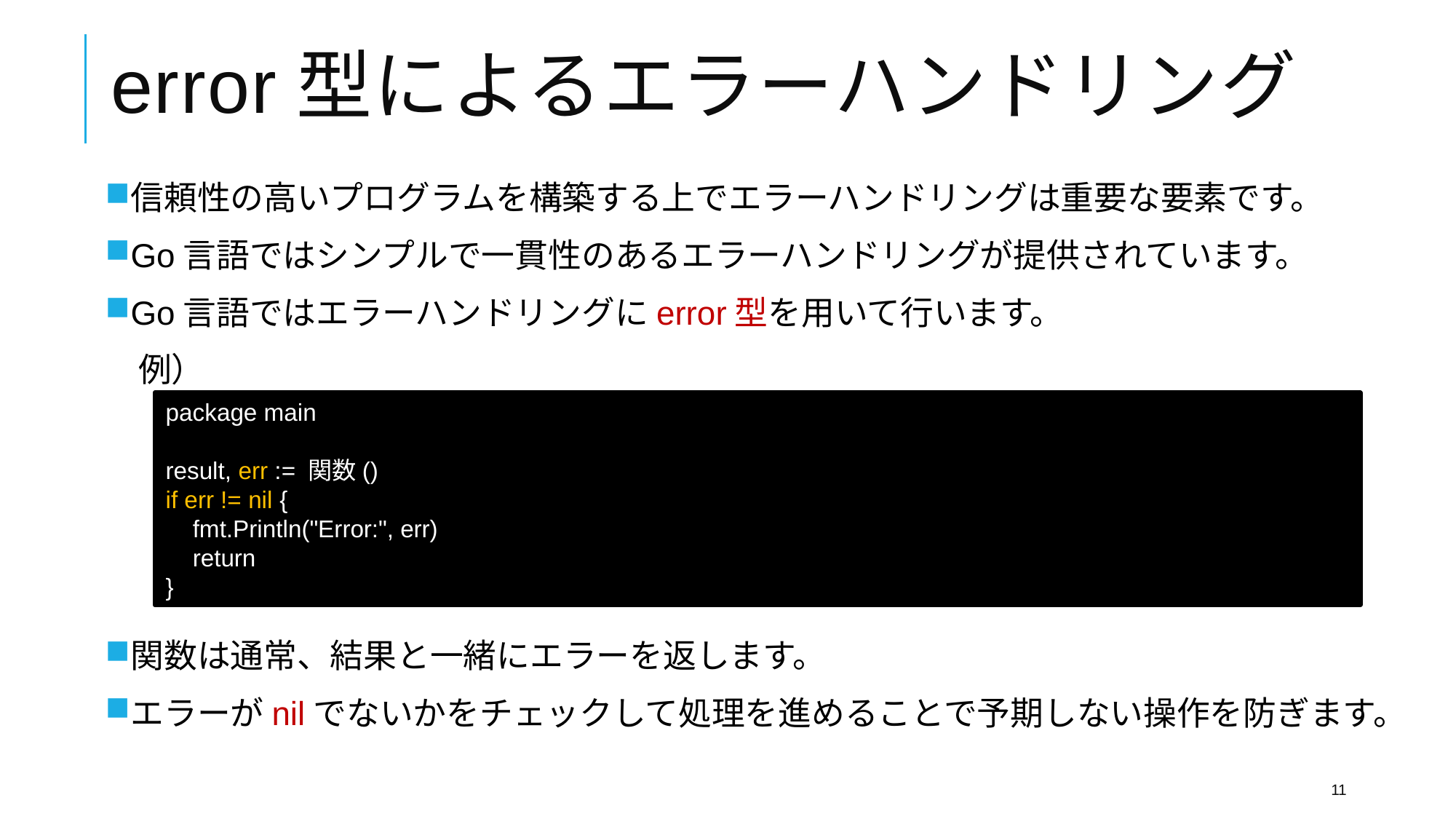

# error型によるエラーハンドリング
信頼性の高いプログラムを構築する上でエラーハンドリングは重要な要素です。
Go言語ではシンプルで一貫性のあるエラーハンドリングが提供されています。
Go言語ではエラーハンドリングにerror型を用いて行います。
　例）

関数は通常、結果と一緒にエラーを返します。
エラーがnilでないかをチェックして処理を進めることで予期しない操作を防ぎます。

package main
result, err := 関数()
if err != nil {
    fmt.Println("Error:", err)
    return
}
11